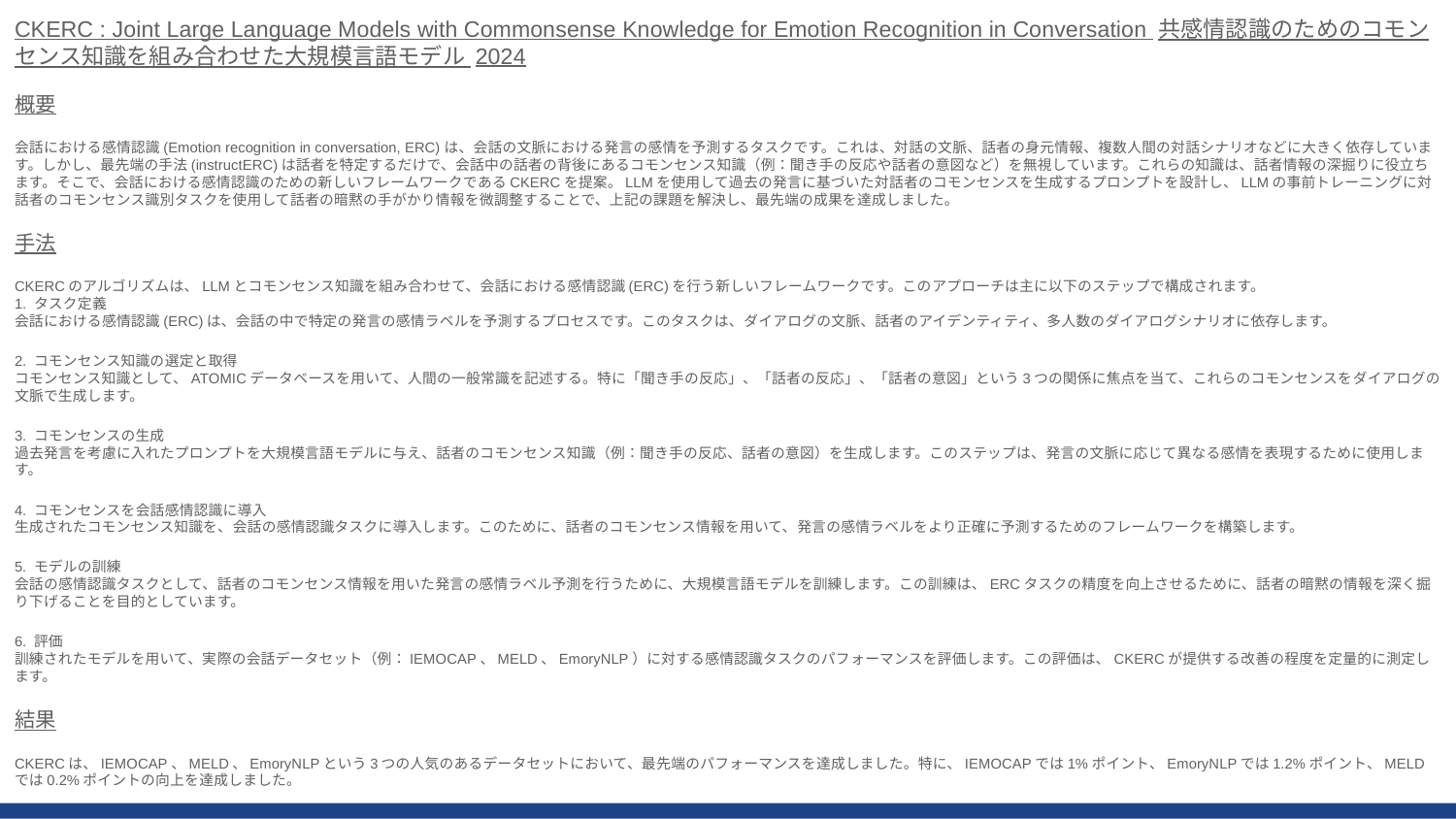

CKERC : Joint Large Language Models with Commonsense Knowledge for Emotion Recognition in Conversation 共感情認識のためのコモンセンス知識を組み合わせた大規模言語モデル 2024
概要
会話における感情認識(Emotion recognition in conversation, ERC)は、会話の文脈における発言の感情を予測するタスクです。これは、対話の文脈、話者の身元情報、複数人間の対話シナリオなどに大きく依存しています。しかし、最先端の手法(instructERC)は話者を特定するだけで、会話中の話者の背後にあるコモンセンス知識（例：聞き手の反応や話者の意図など）を無視しています。これらの知識は、話者情報の深掘りに役立ちます。そこで、会話における感情認識のための新しいフレームワークであるCKERCを提案。LLMを使用して過去の発言に基づいた対話者のコモンセンスを生成するプロンプトを設計し、LLMの事前トレーニングに対話者のコモンセンス識別タスクを使用して話者の暗黙の手がかり情報を微調整することで、上記の課題を解決し、最先端の成果を達成しました。
手法
CKERCのアルゴリズムは、LLMとコモンセンス知識を組み合わせて、会話における感情認識(ERC)を行う新しいフレームワークです。このアプローチは主に以下のステップで構成されます。
1. タスク定義
会話における感情認識(ERC)は、会話の中で特定の発言の感情ラベルを予測するプロセスです。このタスクは、ダイアログの文脈、話者のアイデンティティ、多人数のダイアログシナリオに依存します。
2. コモンセンス知識の選定と取得
コモンセンス知識として、ATOMICデータベースを用いて、人間の一般常識を記述する。特に「聞き手の反応」、「話者の反応」、「話者の意図」という3つの関係に焦点を当て、これらのコモンセンスをダイアログの文脈で生成します。
3. コモンセンスの生成
過去発言を考慮に入れたプロンプトを大規模言語モデルに与え、話者のコモンセンス知識（例：聞き手の反応、話者の意図）を生成します。このステップは、発言の文脈に応じて異なる感情を表現するために使用します。
4. コモンセンスを会話感情認識に導入
生成されたコモンセンス知識を、会話の感情認識タスクに導入します。このために、話者のコモンセンス情報を用いて、発言の感情ラベルをより正確に予測するためのフレームワークを構築します。
5. モデルの訓練
会話の感情認識タスクとして、話者のコモンセンス情報を用いた発言の感情ラベル予測を行うために、大規模言語モデルを訓練します。この訓練は、ERCタスクの精度を向上させるために、話者の暗黙の情報を深く掘り下げることを目的としています。
6. 評価
訓練されたモデルを用いて、実際の会話データセット（例：IEMOCAP、MELD、EmoryNLP）に対する感情認識タスクのパフォーマンスを評価します。この評価は、CKERCが提供する改善の程度を定量的に測定します。
結果
CKERCは、IEMOCAP、MELD、EmoryNLPという3つの人気のあるデータセットにおいて、最先端のパフォーマンスを達成しました。特に、IEMOCAPでは1%ポイント、EmoryNLPでは1.2%ポイント、MELDでは0.2%ポイントの向上を達成しました。